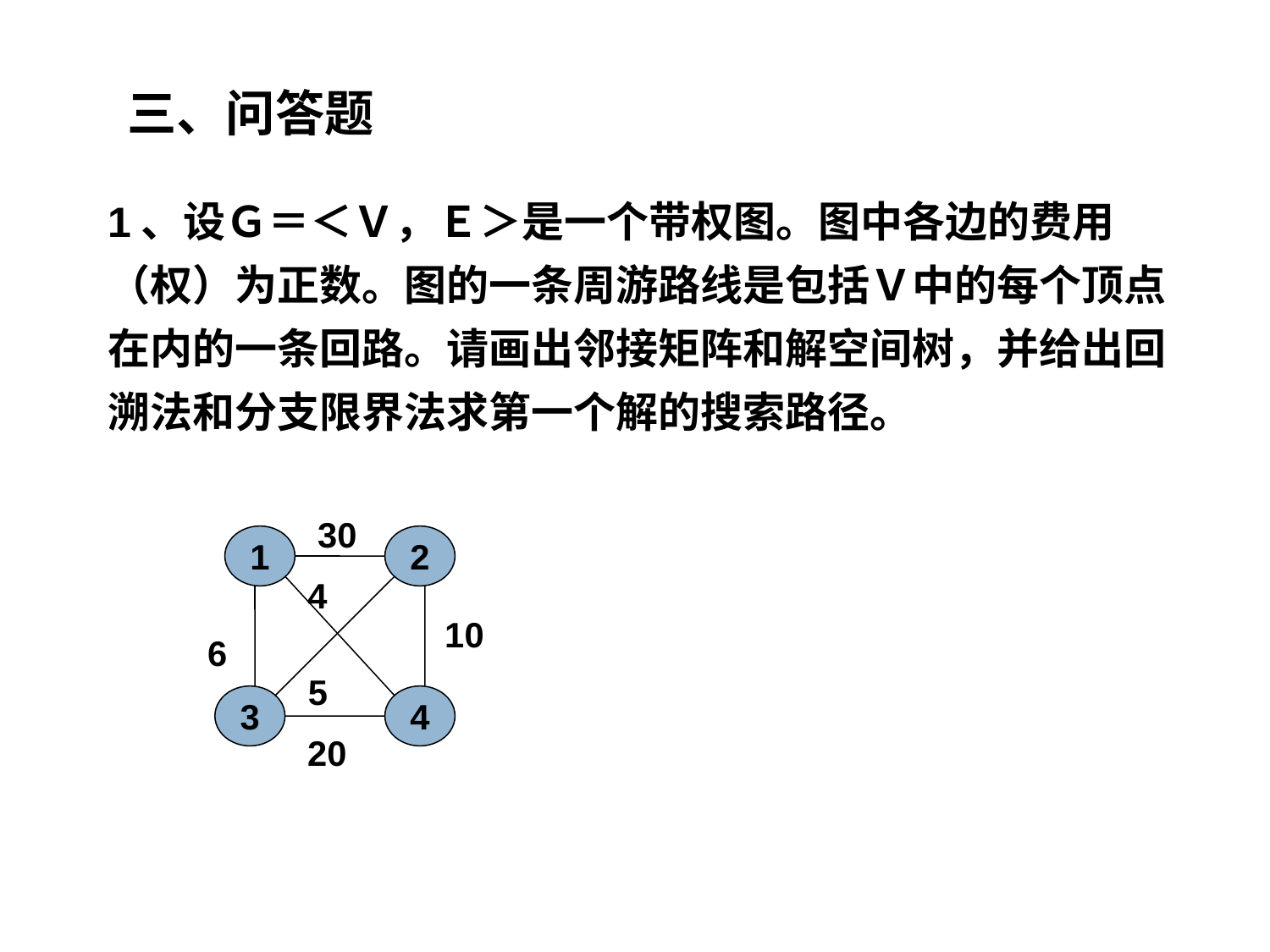

三、问答题
1、设Ｇ＝＜Ｖ，Ｅ＞是一个带权图。图中各边的费用（权）为正数。图的一条周游路线是包括Ｖ中的每个顶点在内的一条回路。请画出邻接矩阵和解空间树，并给出回溯法和分支限界法求第一个解的搜索路径。
30
1
2

3
4

4
10
6
5
20